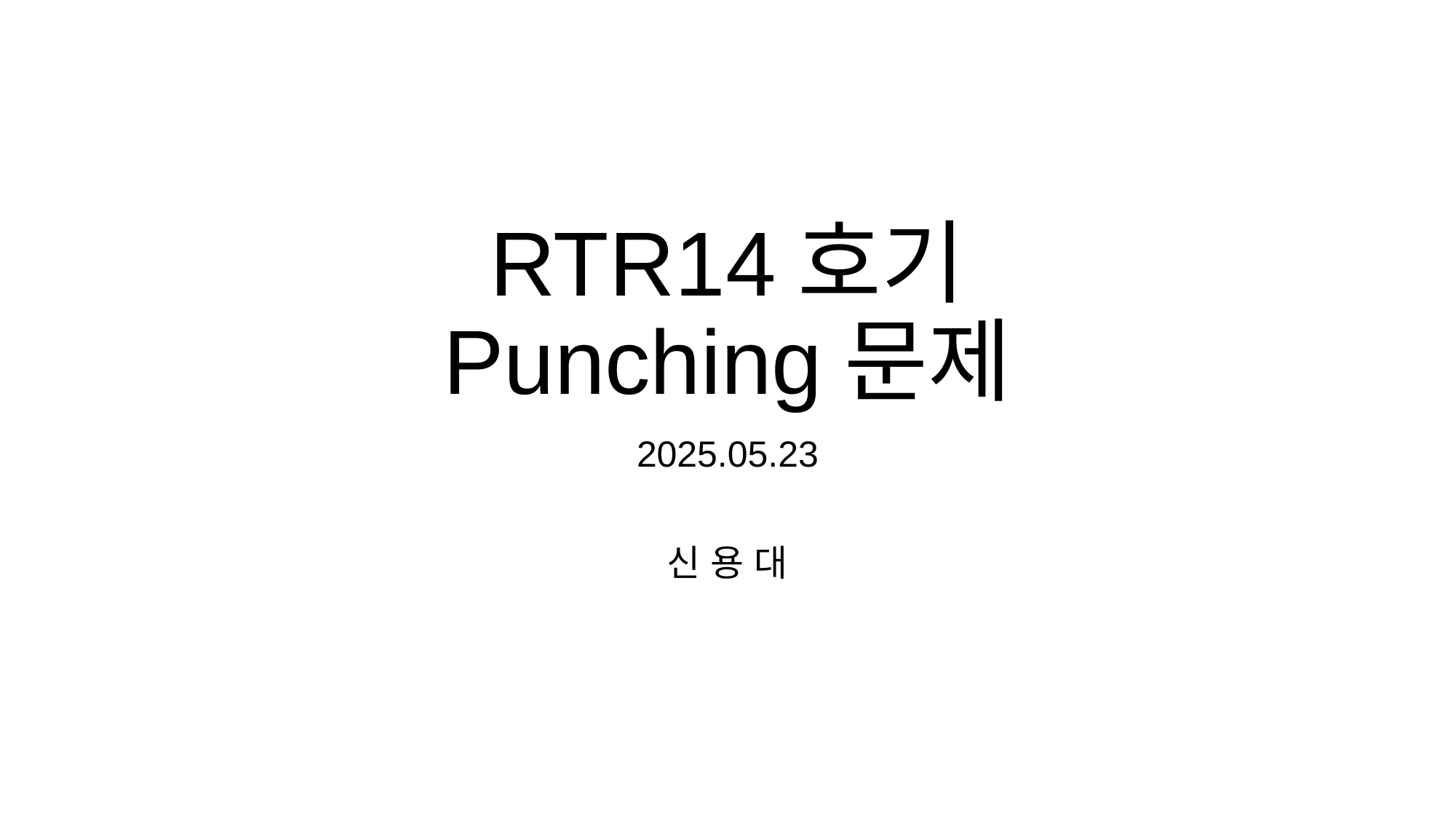

# RTR14호기 Punching문제
2025.05.23

신 용 대